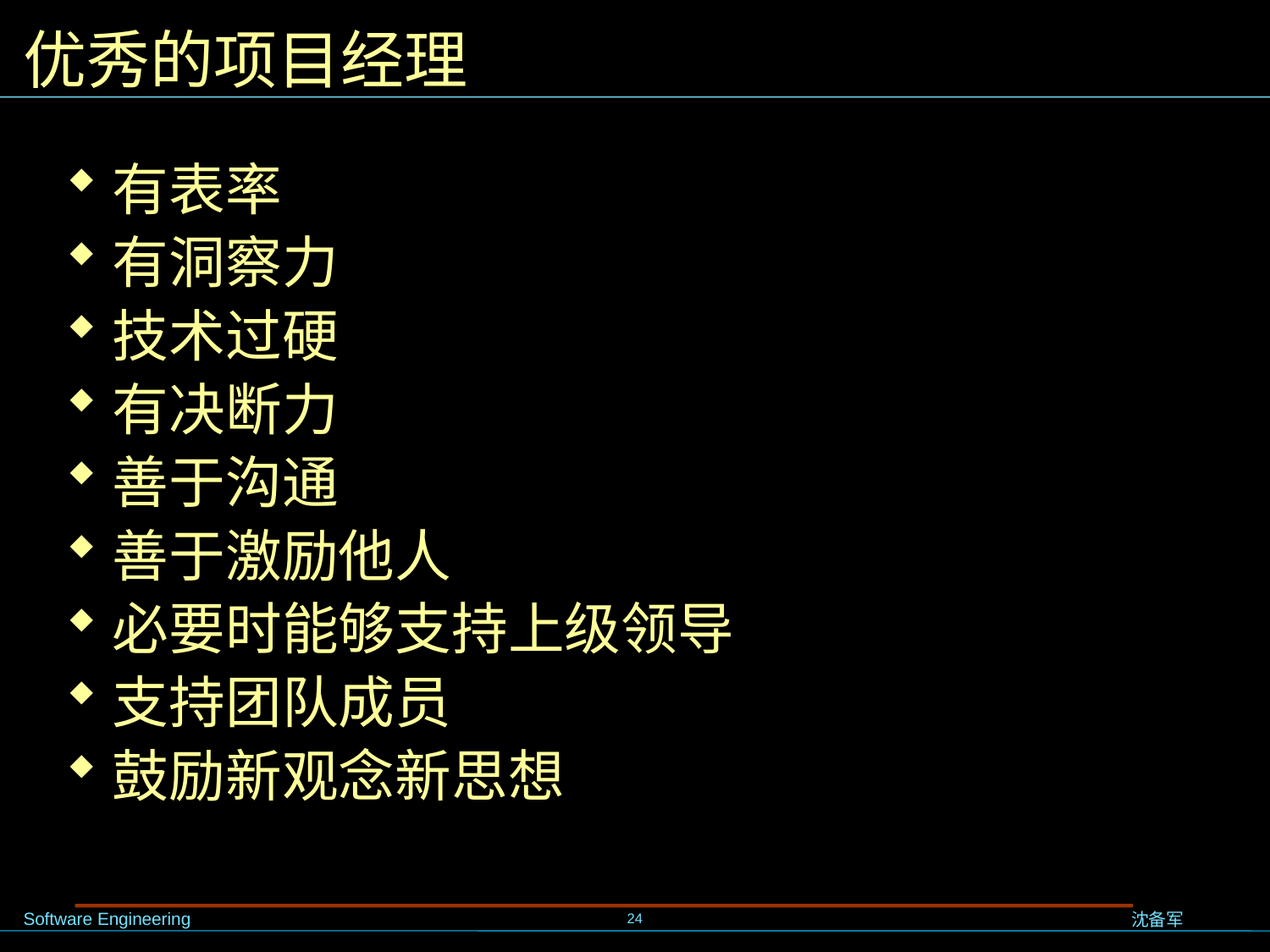

# 优秀的项目经理
有表率
有洞察力
技术过硬
有决断力
善于沟通
善于激励他人
必要时能够支持上级领导
支持团队成员
鼓励新观念新思想